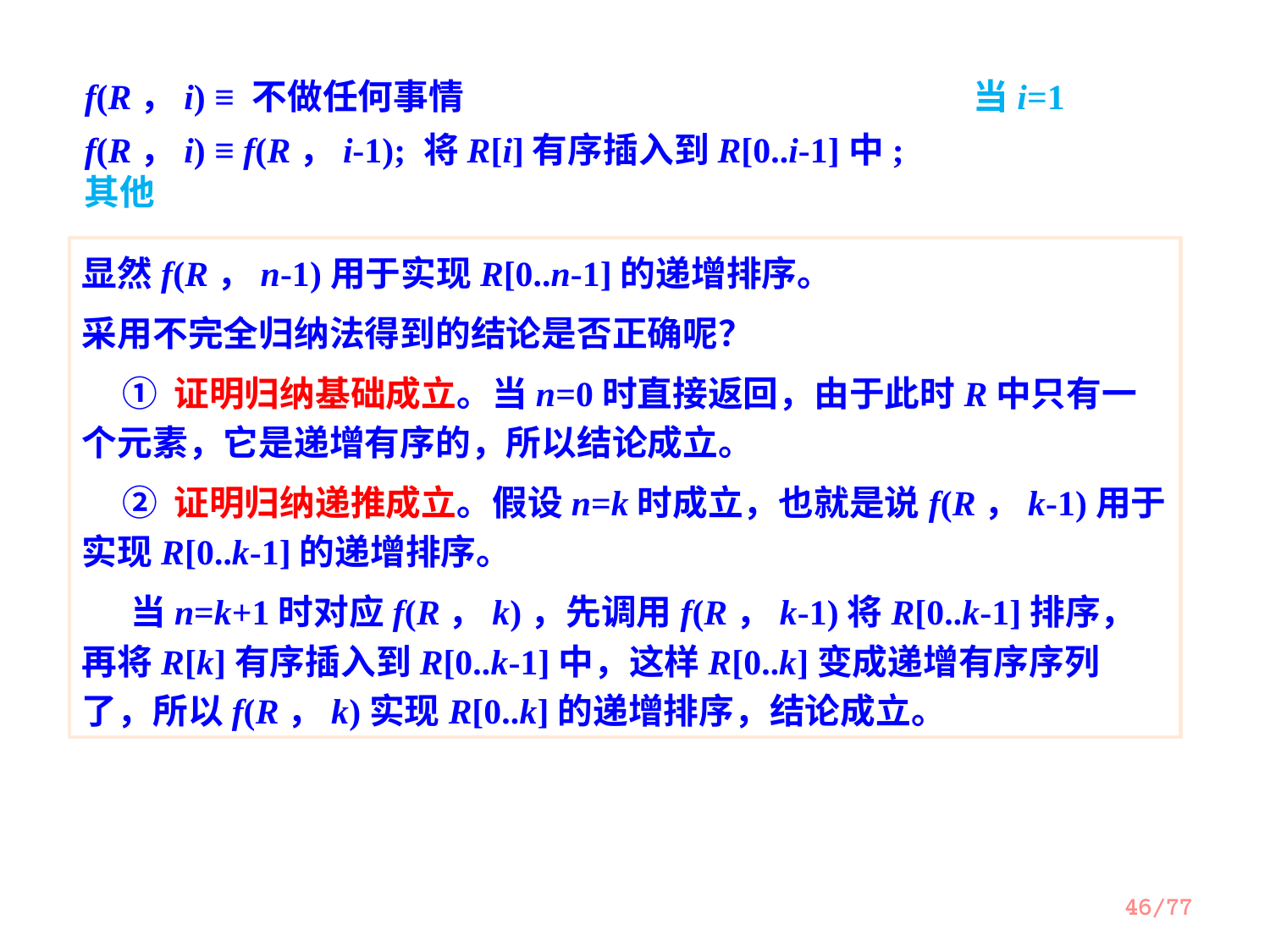

f(R，i) ≡ 不做任何事情					当i=1
f(R，i) ≡ f(R，i-1); 将R[i]有序插入到R[0..i-1]中;		其他
显然f(R，n-1)用于实现R[0..n-1]的递增排序。
采用不完全归纳法得到的结论是否正确呢？
     ① 证明归纳基础成立。当n=0时直接返回，由于此时R中只有一个元素，它是递增有序的，所以结论成立。
     ② 证明归纳递推成立。假设n=k时成立，也就是说f(R，k-1)用于实现R[0..k-1]的递增排序。
     当n=k+1时对应f(R，k)，先调用f(R，k-1)将R[0..k-1]排序，再将R[k]有序插入到R[0..k-1]中，这样R[0..k]变成递增有序序列了，所以f(R，k)实现R[0..k]的递增排序，结论成立。
46/77